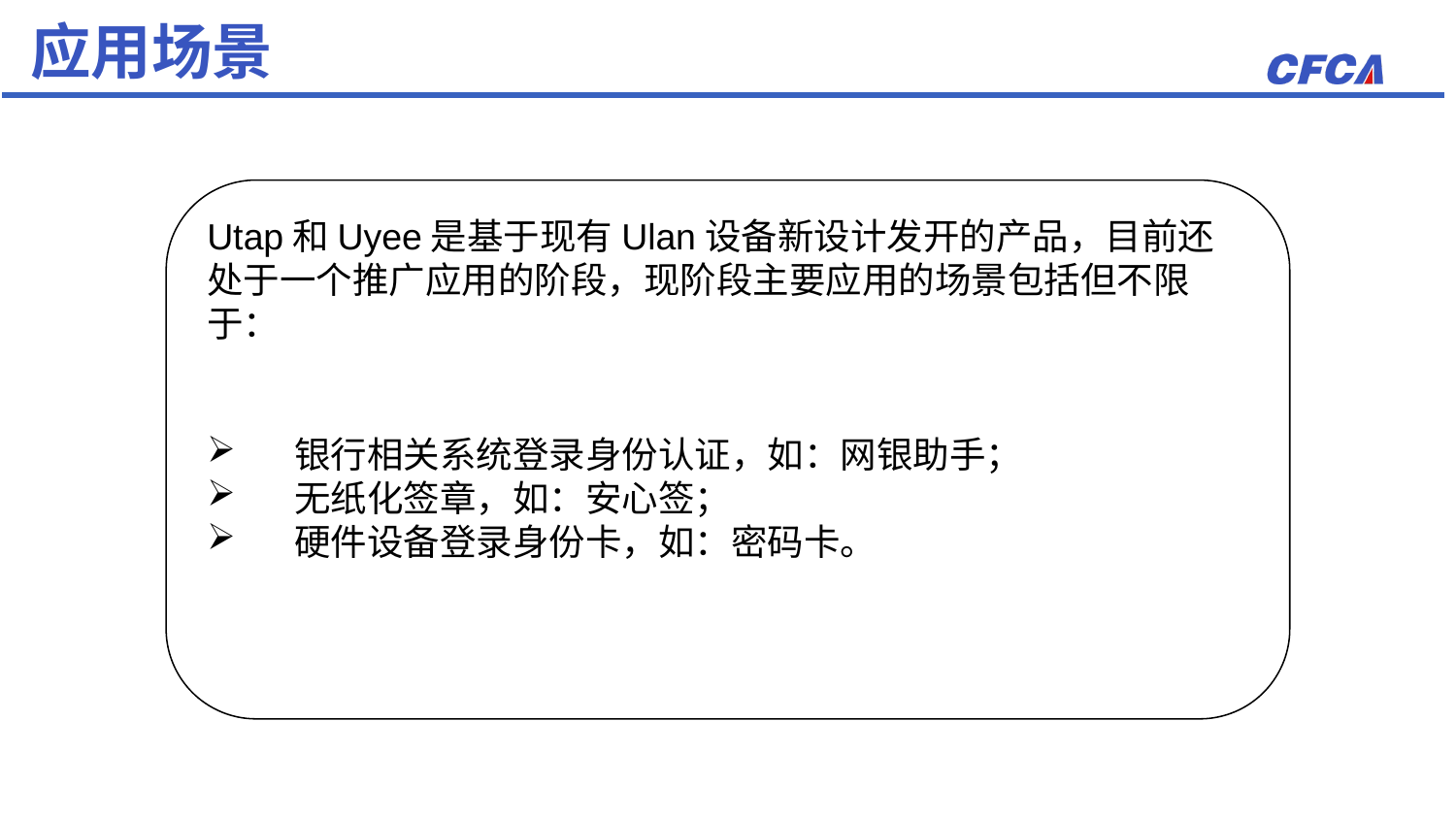

应用场景

Utap和Uyee是基于现有Ulan设备新设计发开的产品，目前还处于一个推广应用的阶段，现阶段主要应用的场景包括但不限于：

    银行相关系统登录身份认证，如：网银助手；
    无纸化签章，如：安心签；
    硬件设备登录身份卡，如：密码卡。